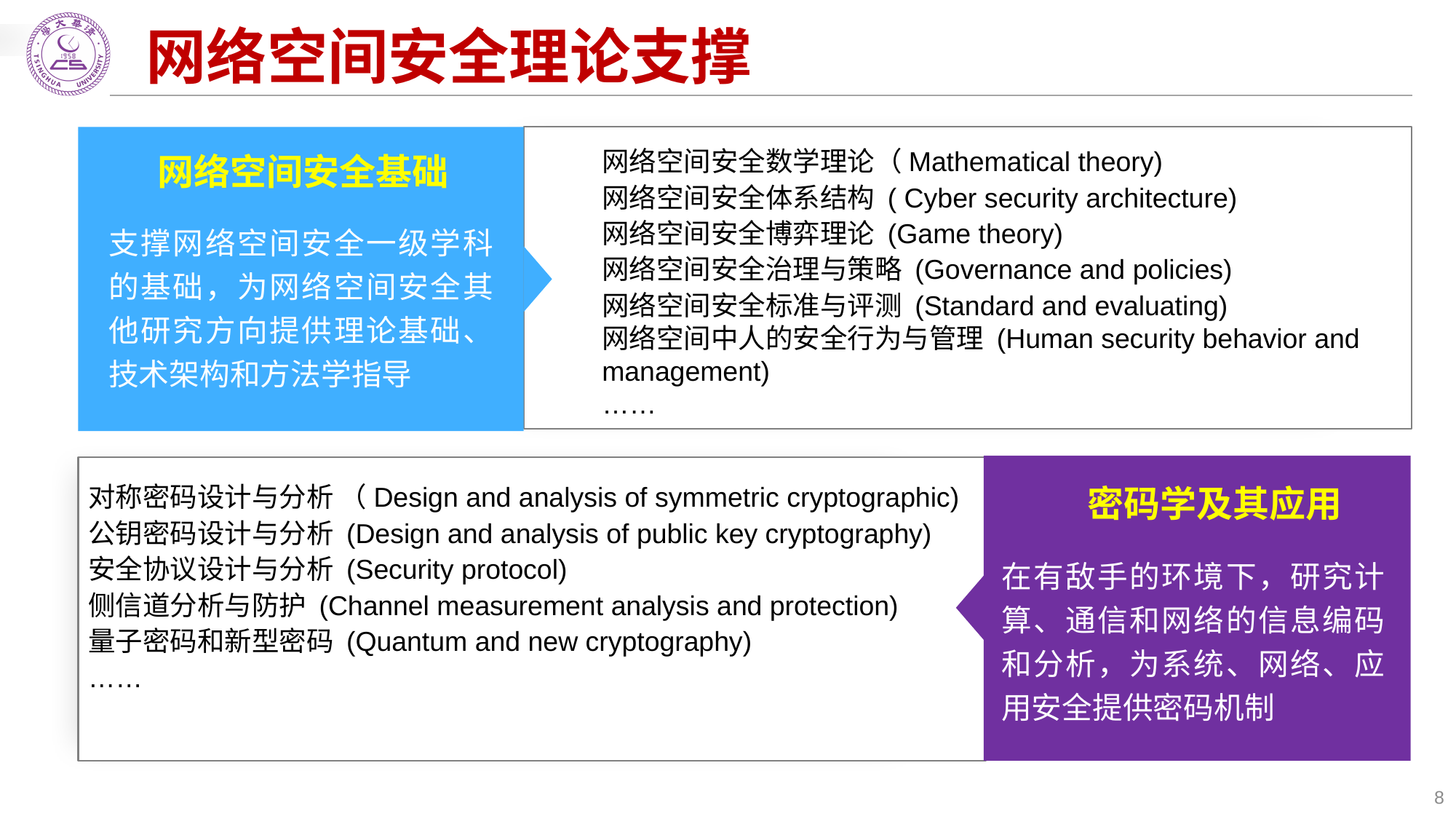

# 网络空间安全理论支撑

网络空间安全基础
支撑网络空间安全一级学科的基础，为网络空间安全其他研究方向提供理论基础、技术架构和方法学指导

网络空间安全数学理论（Mathematical theory)
网络空间安全体系结构 ( Cyber security architecture)
网络空间安全博弈理论 (Game theory)
网络空间安全治理与策略 (Governance and policies)
网络空间安全标准与评测 (Standard and evaluating)
网络空间中人的安全行为与管理 (Human security behavior and management)
……

密码学及其应用
在有敌手的环境下，研究计算、通信和网络的信息编码和分析，为系统、网络、应用安全提供密码机制

对称密码设计与分析 （Design and analysis of symmetric cryptographic)
公钥密码设计与分析 (Design and analysis of public key cryptography)
安全协议设计与分析 (Security protocol)
侧信道分析与防护 (Channel measurement analysis and protection)
量子密码和新型密码 (Quantum and new cryptography)
……

8